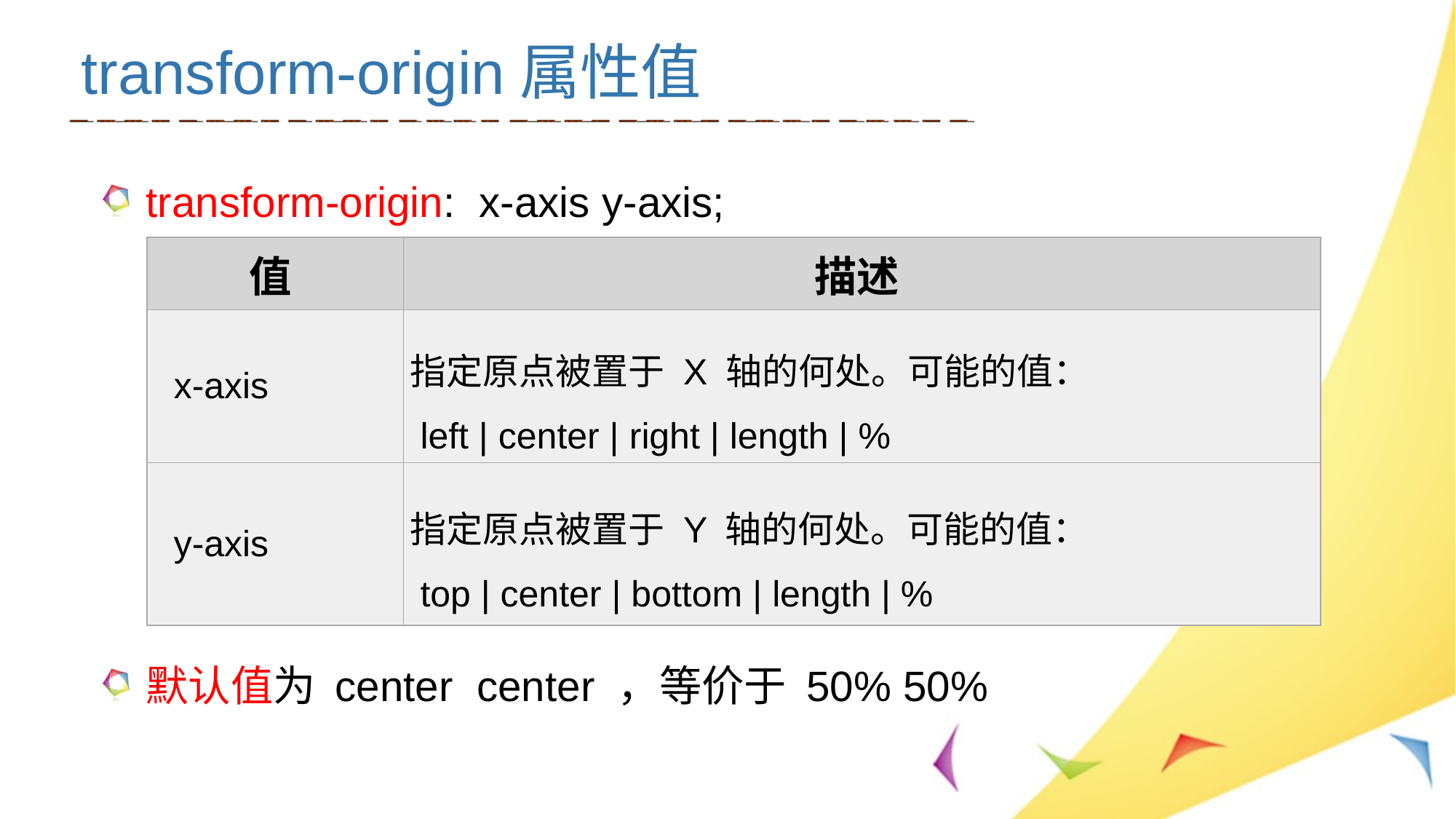

transform-origin属性值

transform-origin:  x-axis y-axis;

默认值为 center  center ，等价于 50% 50%

| 值 | 描述 |
| --- | --- |
| x-axis | 指定原点被置于 X 轴的何处。可能的值： left | center | right | length | % |
| y-axis | 指定原点被置于 Y 轴的何处。可能的值： top | center | bottom | length | % |